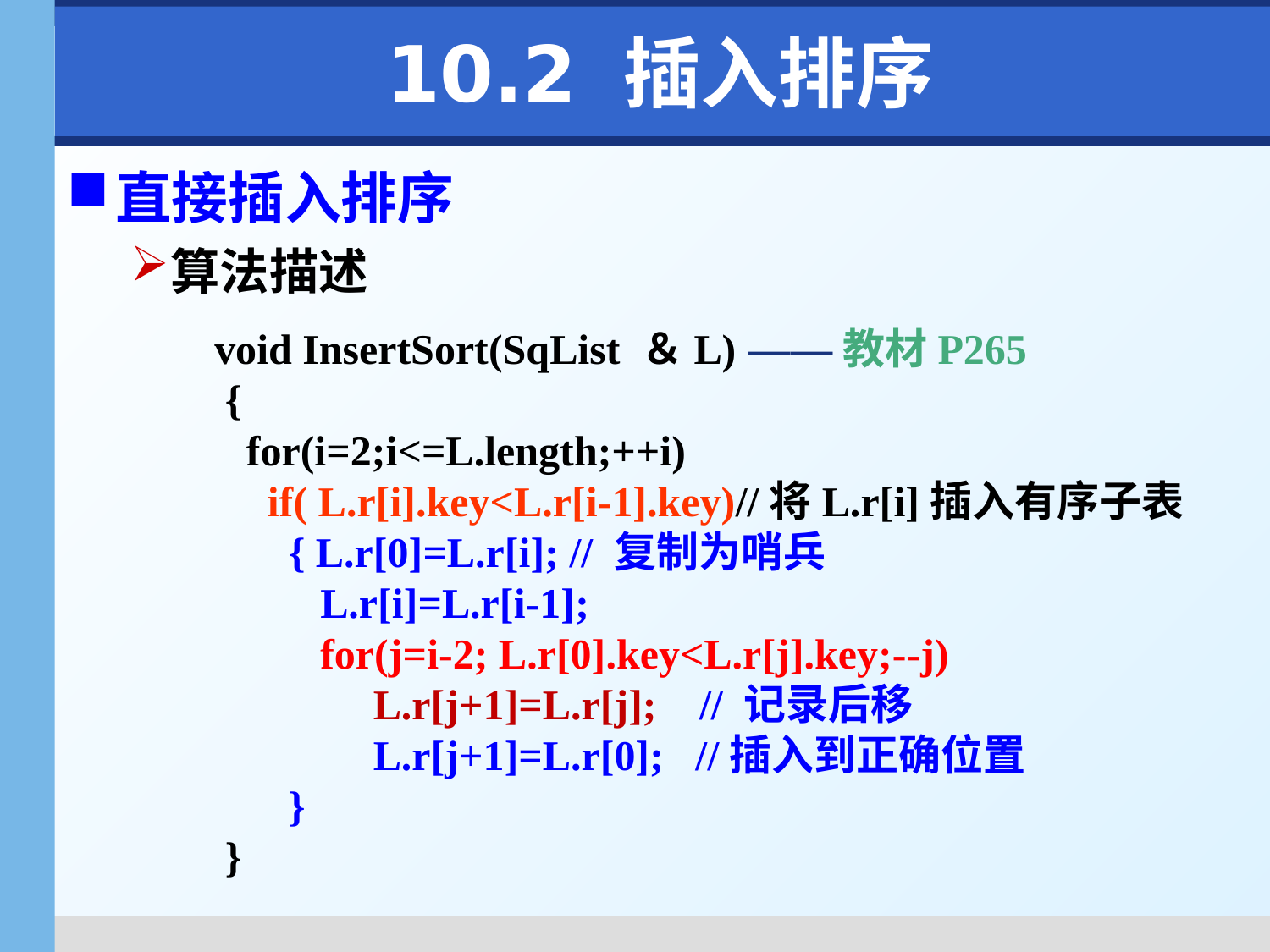

# 10.2 插入排序
直接插入排序
算法描述
void InsertSort(SqList ＆L) ——教材P265
 {
   for(i=2;i<=L.length;++i)
     if( L.r[i].key<L.r[i-1].key)//将L.r[i]插入有序子表
       { L.r[0]=L.r[i]; // 复制为哨兵
          L.r[i]=L.r[i-1];
          for(j=i-2; L.r[0].key<L.r[j].key;--j)
	            L.r[j+1]=L.r[j];    // 记录后移
               L.r[j+1]=L.r[0];   //插入到正确位置
       }
 }